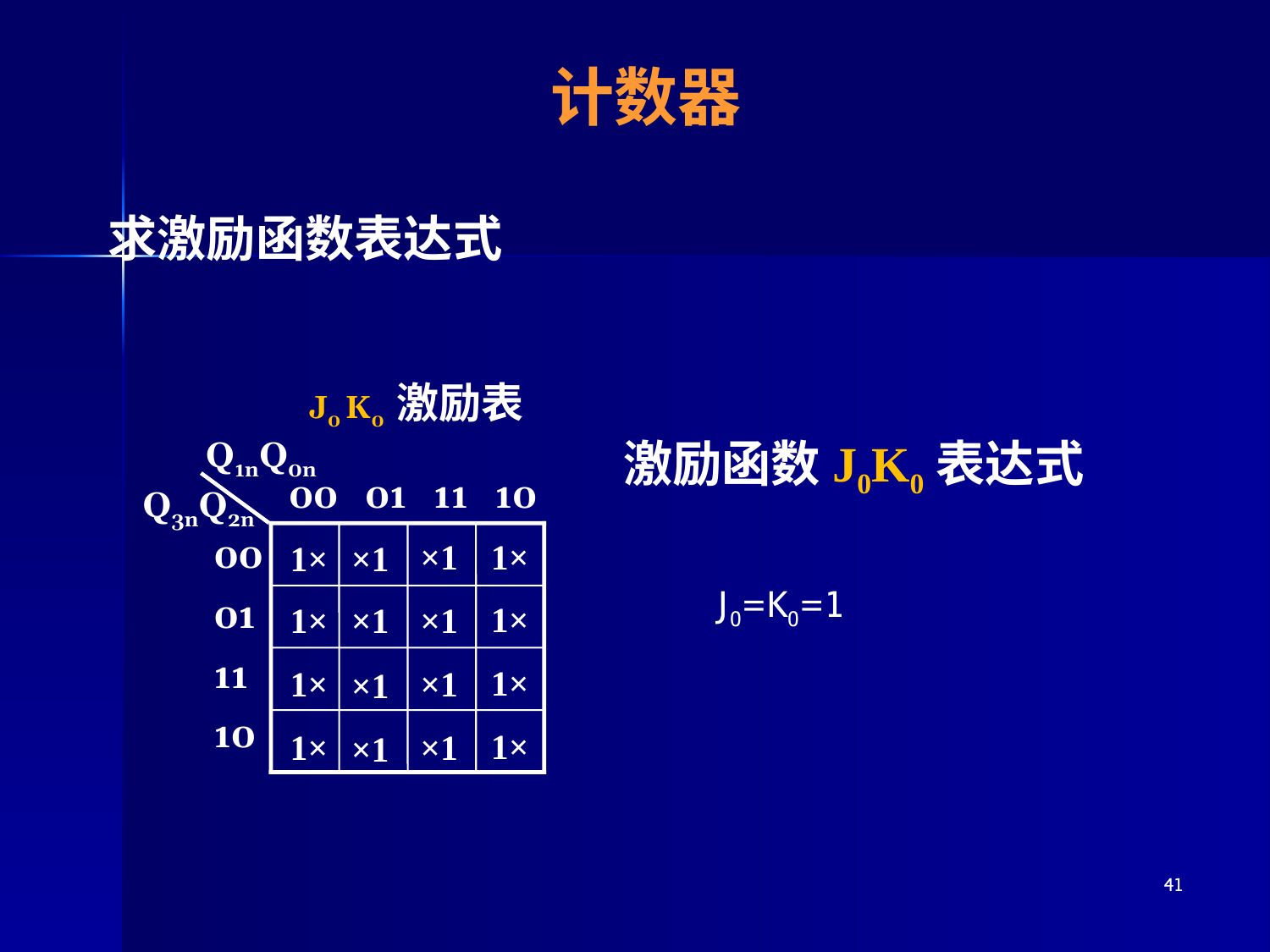

# 计数器
求激励函数表达式
J0 K0 激励表
Q1nQ0n
00   01   11   10

Q3nQ2n

00
01
11
10

×1
×1
×1
×1
1×
1×
1×
1×
1×
1×
1×
1×
×1
×1
×1
×1
激励函数J0K0表达式
J0=K0=1
41